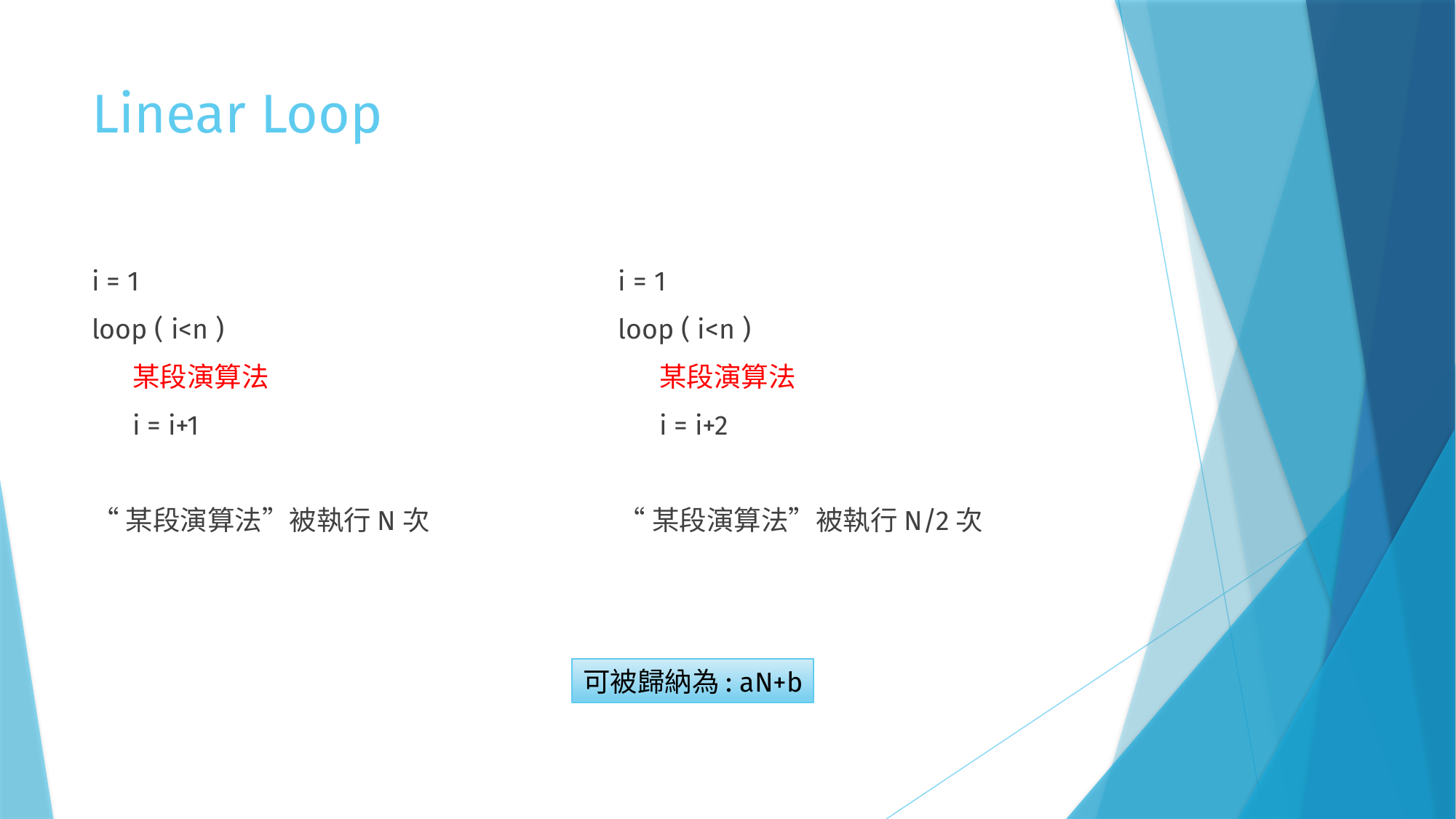

# Linear Loop
i = 1
loop ( i<n )
	某段演算法
	i = i+1

“某段演算法”被執行N次
i = 1
loop ( i<n )
	某段演算法
	i = i+2

“某段演算法”被執行N/2次

可被歸納為: aN+b